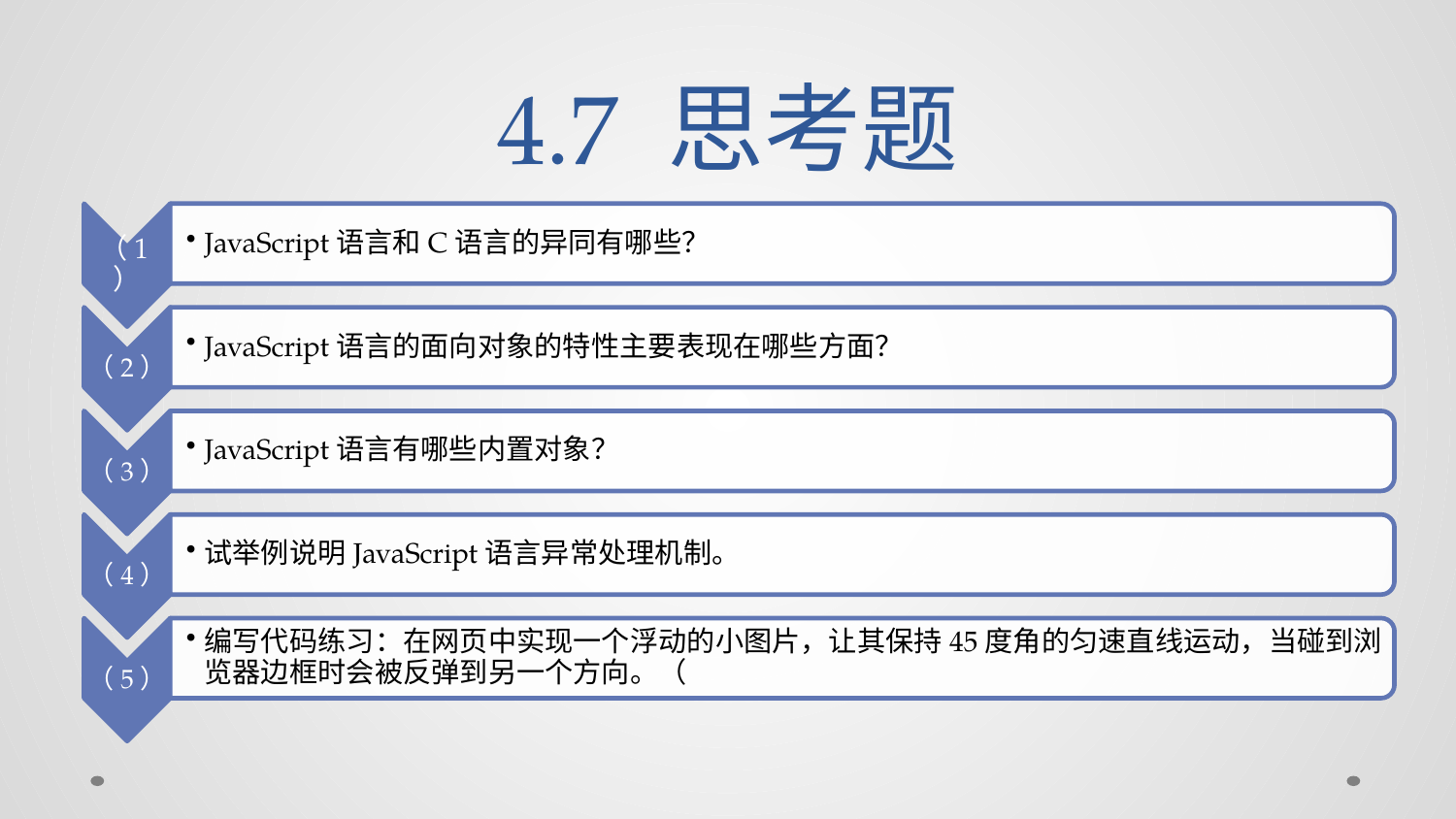

# 4.7 思考题
（1）
JavaScript语言和C语言的异同有哪些？
（2）
JavaScript语言的面向对象的特性主要表现在哪些方面？
（3）
JavaScript语言有哪些内置对象？
（4）
试举例说明JavaScript语言异常处理机制。
（5）
编写代码练习：在网页中实现一个浮动的小图片，让其保持45度角的匀速直线运动，当碰到浏览器边框时会被反弹到另一个方向。（